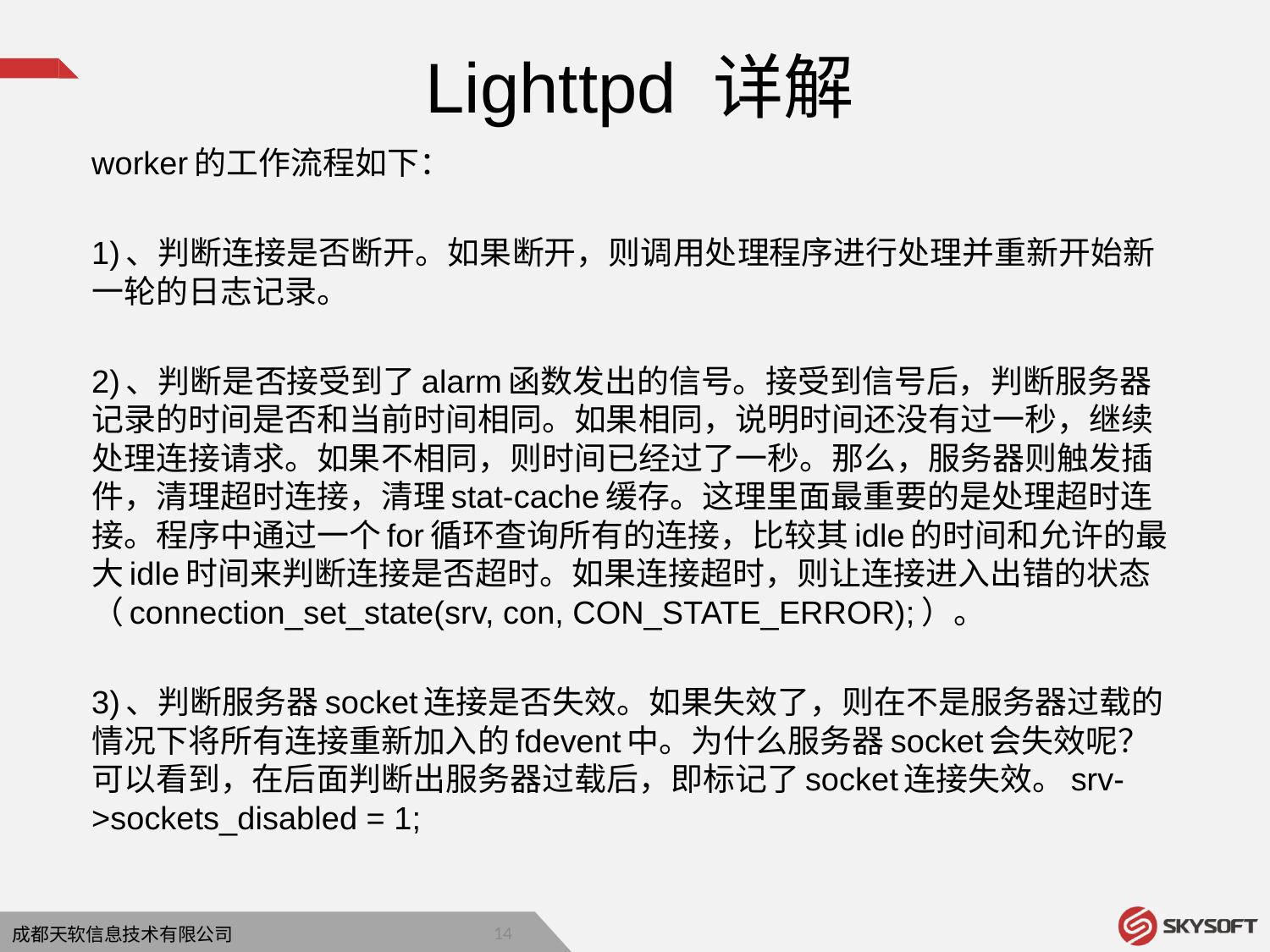

Lighttpd 详解
worker的工作流程如下：

1)、判断连接是否断开。如果断开，则调用处理程序进行处理并重新开始新一轮的日志记录。

2)、判断是否接受到了alarm函数发出的信号。接受到信号后，判断服务器记录的时间是否和当前时间相同。如果相同，说明时间还没有过一秒，继续处理连接请求。如果不相同，则时间已经过了一秒。那么，服务器则触发插件，清理超时连接，清理stat-cache缓存。这理里面最重要的是处理超时连接。程序中通过一个for循环查询所有的连接，比较其idle的时间和允许的最大idle时间来判断连接是否超时。如果连接超时，则让连接进入出错的状态（connection_set_state(srv, con, CON_STATE_ERROR);）。

3)、判断服务器socket连接是否失效。如果失效了，则在不是服务器过载的情况下将所有连接重新加入的fdevent中。为什么服务器socket会失效呢？可以看到，在后面判断出服务器过载后，即标记了socket连接失效。srv->sockets_disabled = 1;

14